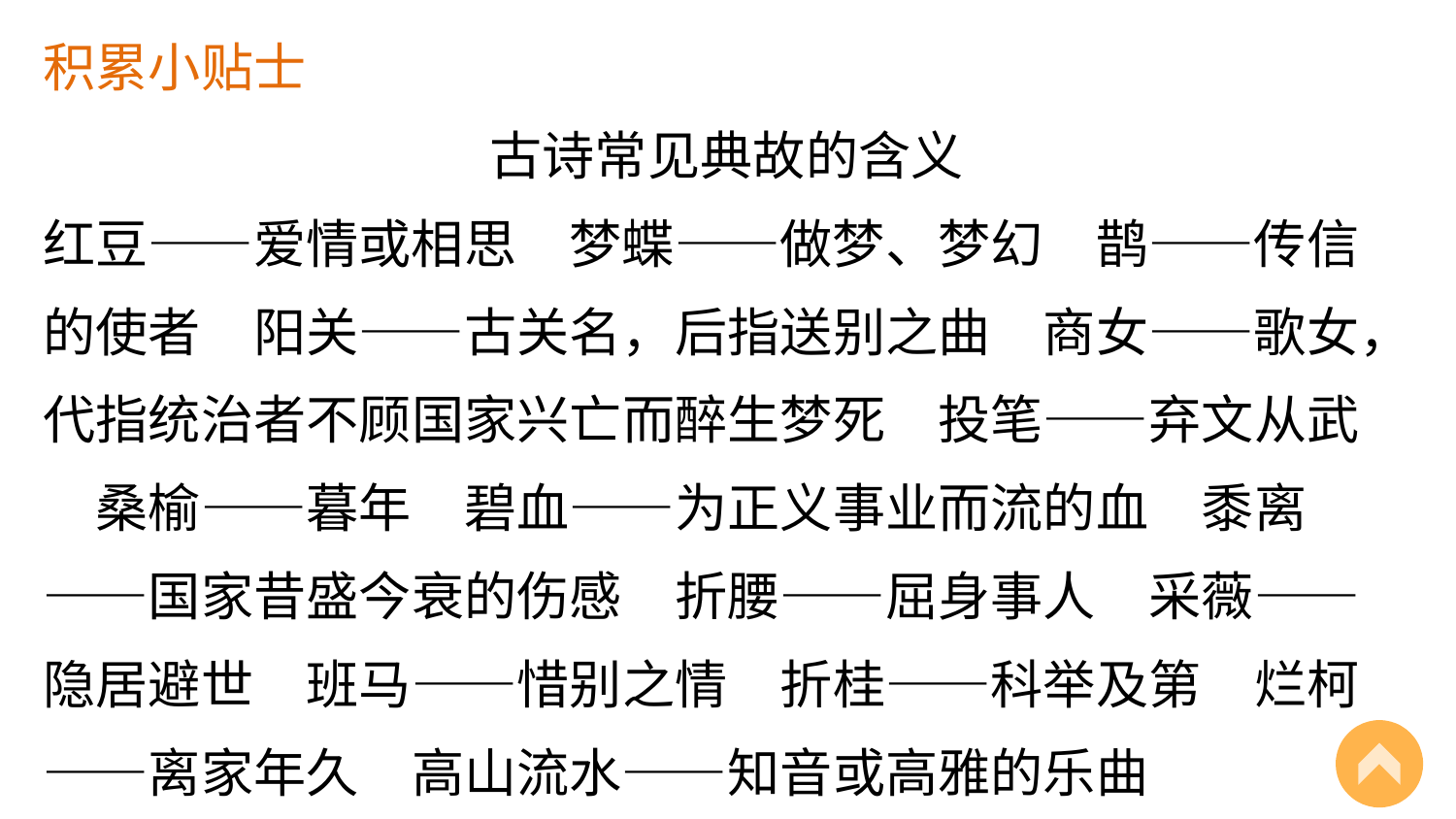

积累小贴士
古诗常见典故的含义
红豆——爱情或相思　梦蝶——做梦、梦幻　鹊——传信的使者　阳关——古关名，后指送别之曲　商女——歌女，代指统治者不顾国家兴亡而醉生梦死　投笔——弃文从武　桑榆——暮年　碧血——为正义事业而流的血　黍离——国家昔盛今衰的伤感　折腰——屈身事人　采薇——隐居避世　班马——惜别之情　折桂——科举及第　烂柯——离家年久　高山流水——知音或高雅的乐曲